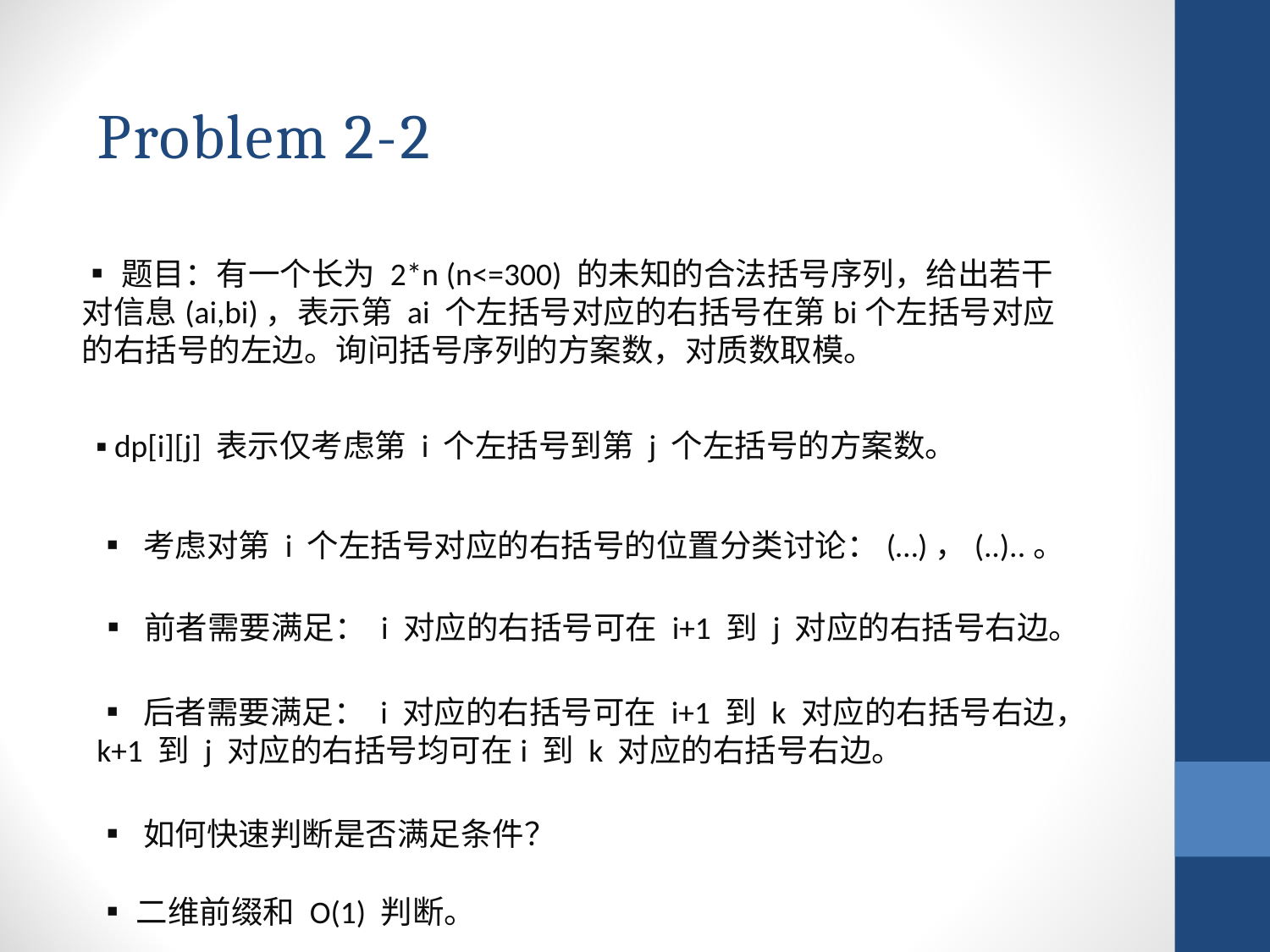

Problem 2-2
▪题目：有一个长为 2*n (n<=300) 的未知的合法括号序列，给出若干对信息(ai,bi)，表示第 ai 个左括号对应的右括号在第bi个左括号对应的右括号的左边。询问括号序列的方案数，对质数取模。
▪ dp[i][j] 表示仅考虑第 i 个左括号到第 j 个左括号的方案数。
▪ 考虑对第 i 个左括号对应的右括号的位置分类讨论：(…)，(..)..。
▪ 前者需要满足： i 对应的右括号可在 i+1 到 j 对应的右括号右边。
▪ 后者需要满足： i 对应的右括号可在 i+1 到 k 对应的右括号右边，k+1 到 j 对应的右括号均可在i 到 k 对应的右括号右边。
▪ 如何快速判断是否满足条件？
▪二维前缀和 O(1) 判断。